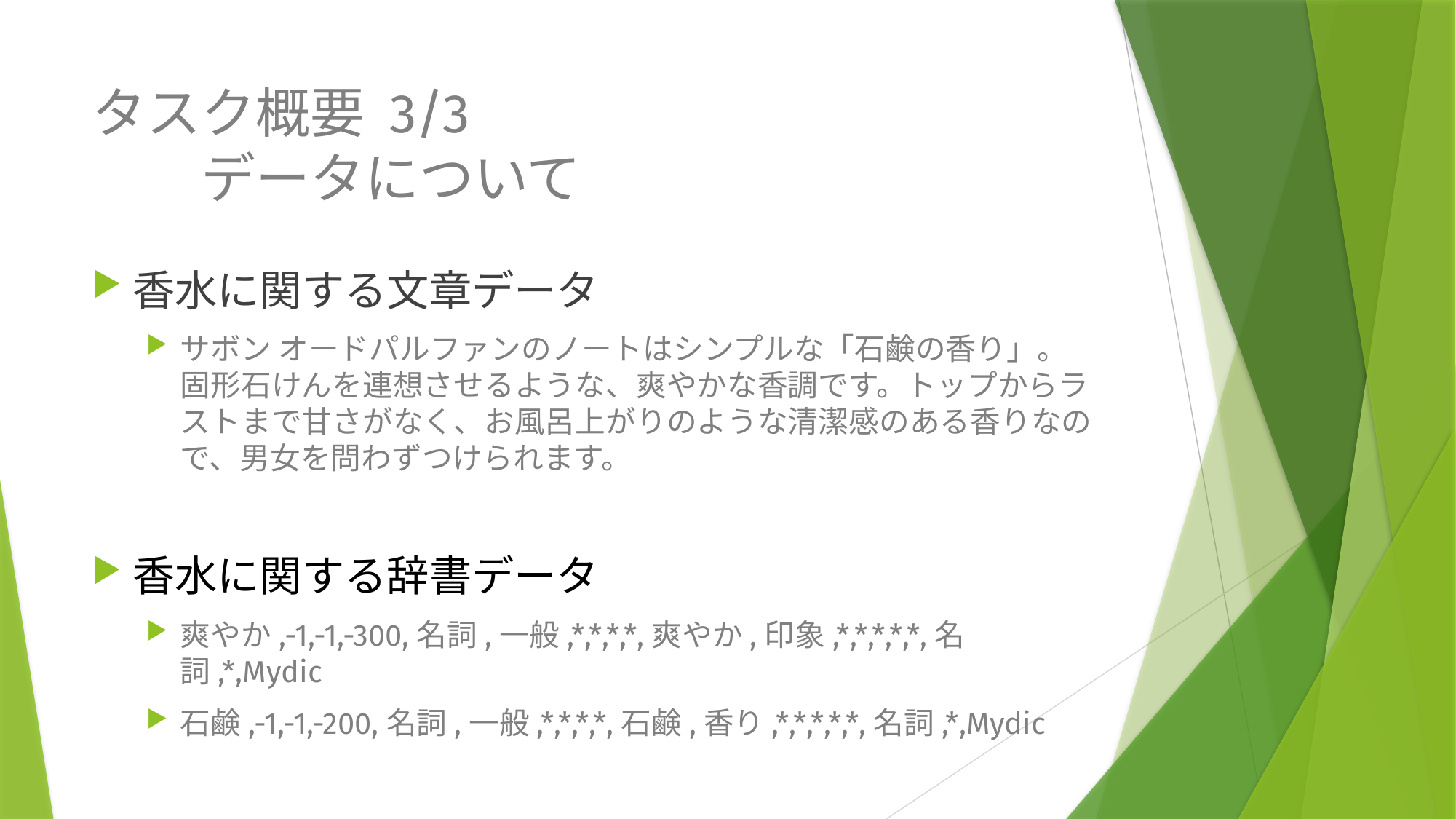

# タスク概要 3/3 データについて
香水に関する文章データ
サボン オードパルファンのノートはシンプルな「石鹸の香り」。固形石けんを連想させるような、爽やかな香調です。トップからラストまで甘さがなく、お風呂上がりのような清潔感のある香りなので、男女を問わずつけられます。

香水に関する辞書データ
爽やか,-1,-1,-300,名詞,一般,*,*,*,*,爽やか,印象,*,*,*,*,*,名詞,*,Mydic
石鹸,-1,-1,-200,名詞,一般,*,*,*,*,石鹸,香り,*,*,*,*,*,名詞,*,Mydic